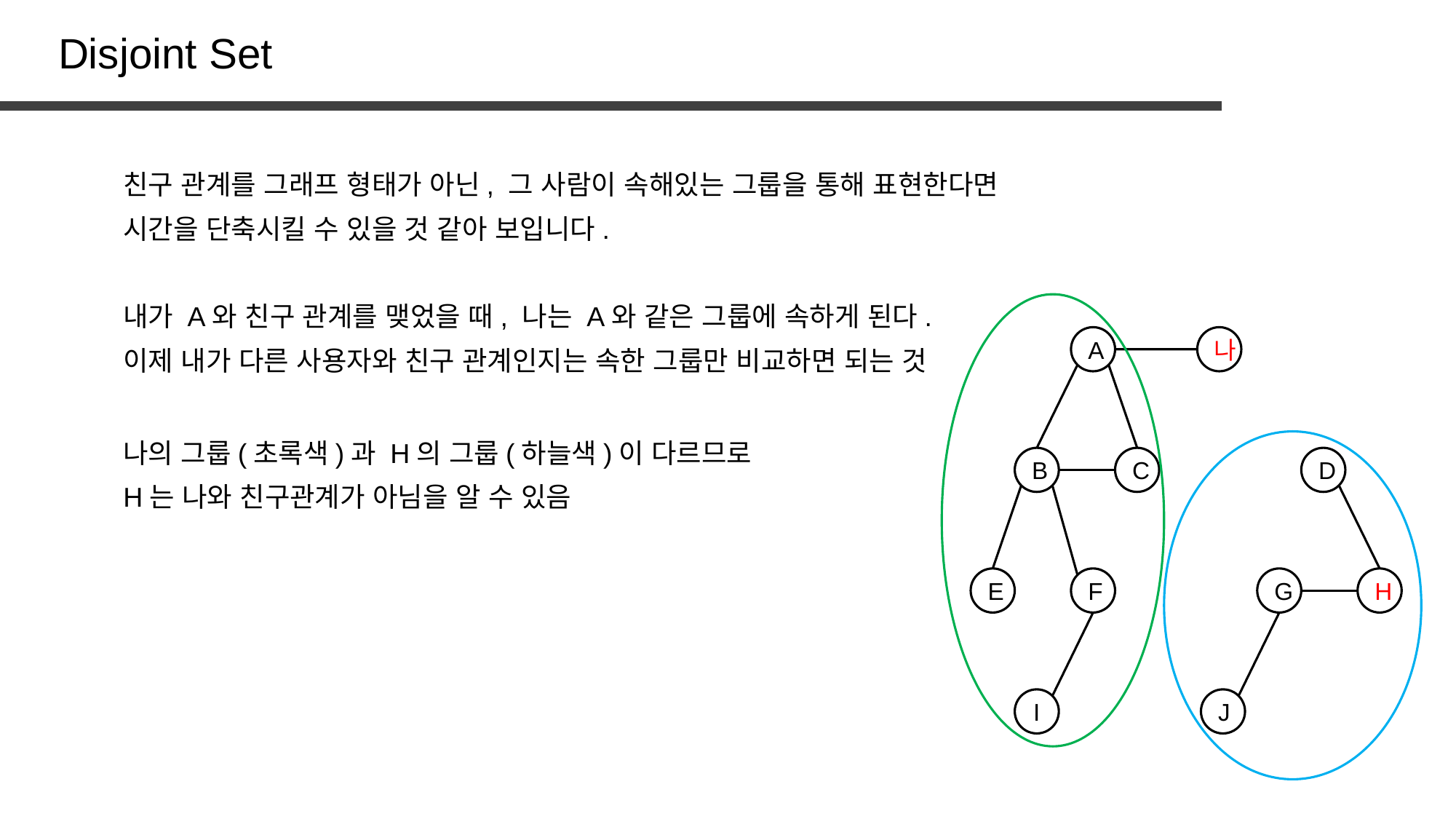

Disjoint Set
친구 관계를 그래프 형태가 아닌, 그 사람이 속해있는 그룹을 통해 표현한다면
시간을 단축시킬 수 있을 것 같아 보입니다.
내가 A와 친구 관계를 맺었을 때, 나는 A와 같은 그룹에 속하게 된다.

A
나
이제 내가 다른 사용자와 친구 관계인지는 속한 그룹만 비교하면 되는 것
나의 그룹(초록색)과 H의 그룹(하늘색)이 다르므로

B
C
D
H는 나와 친구관계가 아님을 알 수 있음
E
F
G
H
I
J